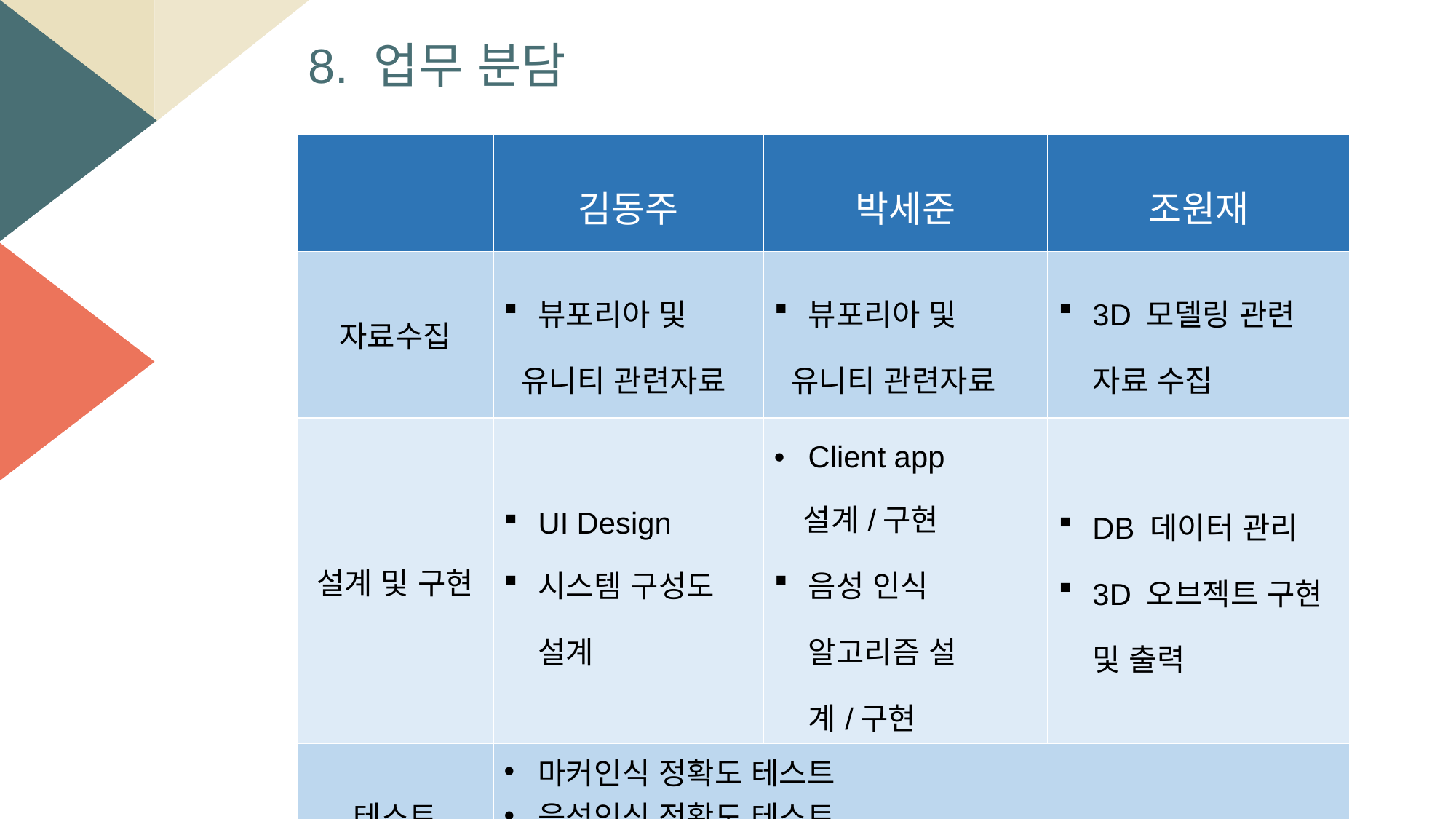

8. 업무 분담
|  | 김동주 | 박세준 | 조원재 |
| --- | --- | --- | --- |
| 자료수집 | 뷰포리아 및 유니티 관련자료 | 뷰포리아 및 유니티 관련자료 | 3D 모델링 관련 자료 수집 |
| 설계 및 구현 | UI Design 시스템 구성도 설계 | Client app 설계/구현 음성 인식 알고리즘 설계/구현 | DB 데이터 관리 3D 오브젝트 구현 및 출력 |
| 테스트 | 마커인식 정확도 테스트 음성인식 정확도 테스트 통합테스트, 유지보수 |  |  |